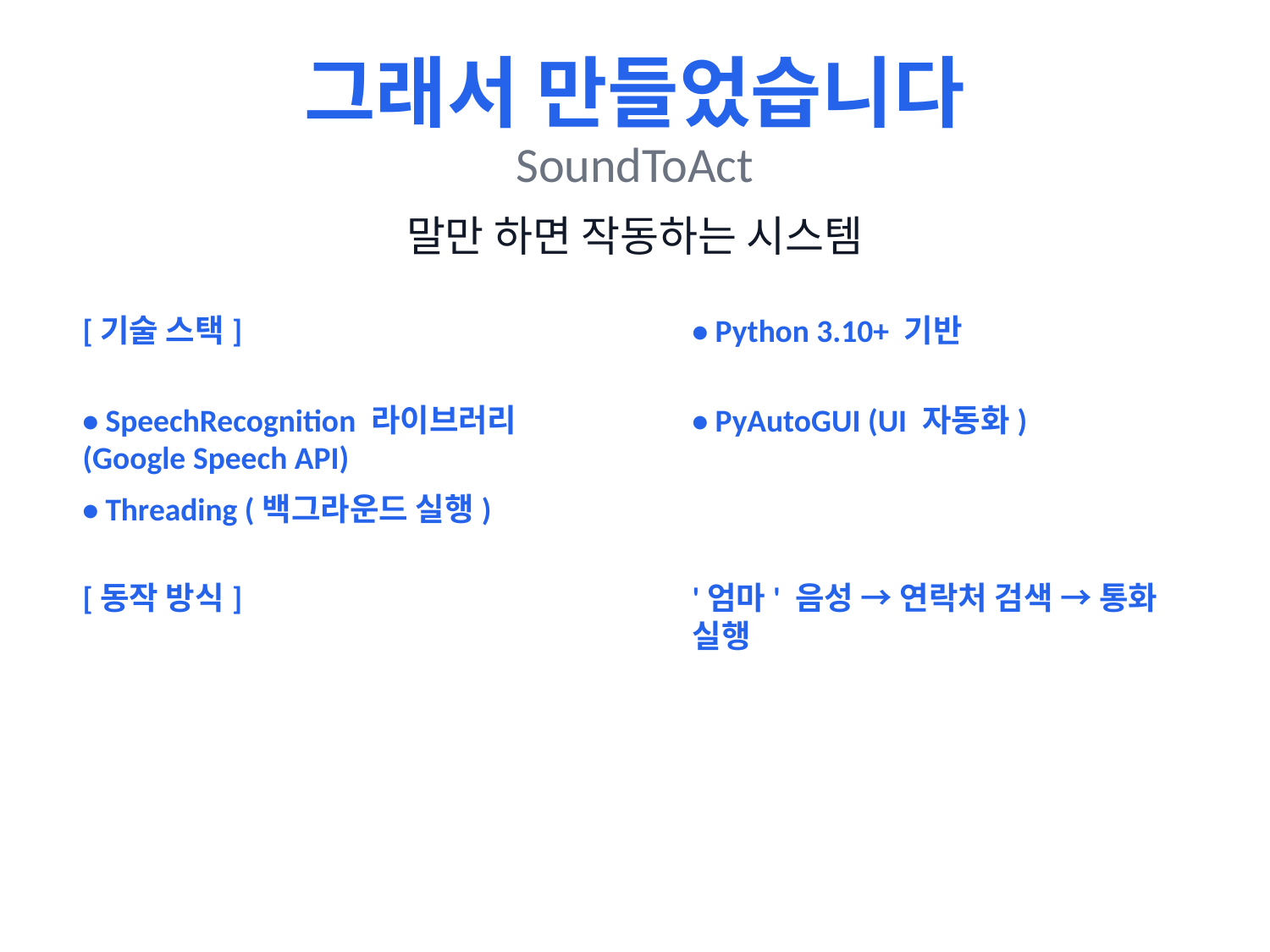

그래서 만들었습니다
SoundToAct
말만 하면 작동하는 시스템
[기술 스택]
• Python 3.10+ 기반
• SpeechRecognition 라이브러리 (Google Speech API)
• PyAutoGUI (UI 자동화)
• Threading (백그라운드 실행)
[동작 방식]
'엄마' 음성 → 연락처 검색 → 통화 실행